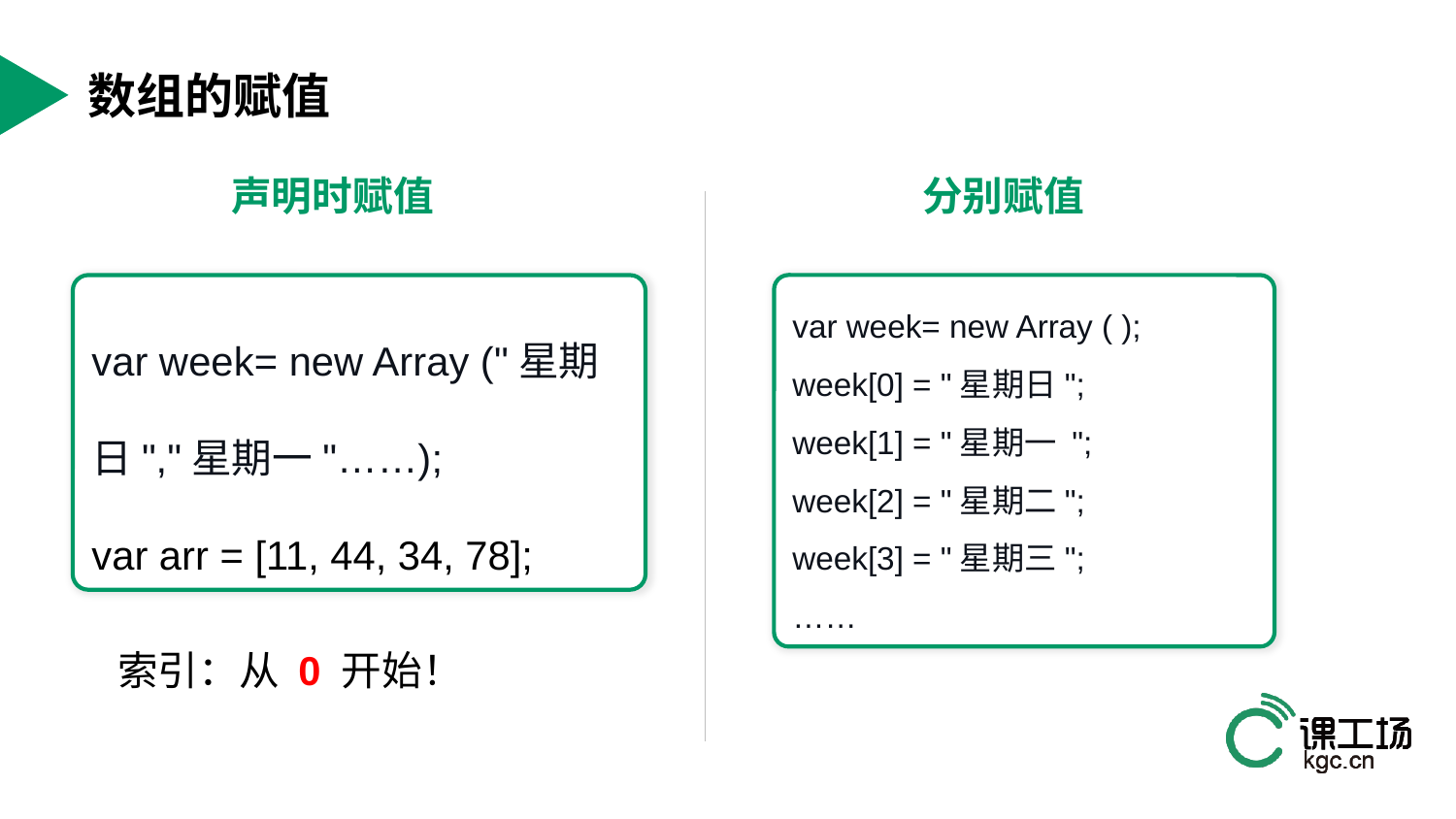

数组的赋值
声明时赋值
分别赋值
var week= new Array ("星期日","星期一"……);
var arr = [11, 44, 34, 78];
var week= new Array ( );
week[0] = "星期日";
week[1] = "星期一 ";
week[2] = "星期二";
week[3] = "星期三";
……
索引：从 0 开始！